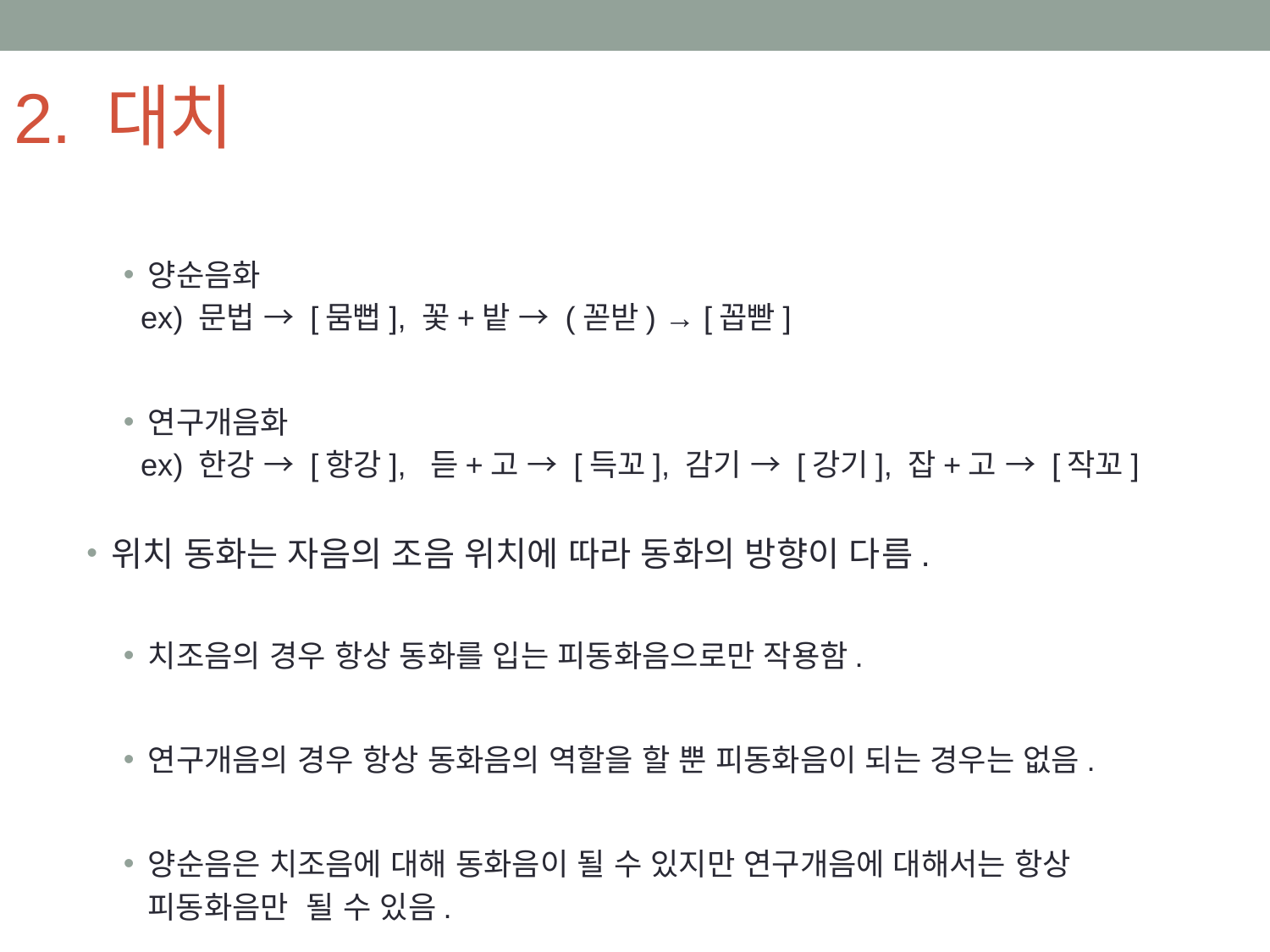

# 2. 대치

양순음화
  ex) 문법 → [뭄뻡], 꽃+밭 → (꼳받) → [꼽빧]

연구개음화
  ex) 한강 → [항강],  듣+고 → [득꼬], 감기 → [강기], 잡+고 → [작꼬]

위치 동화는 자음의 조음 위치에 따라 동화의 방향이 다름.

치조음의 경우 항상 동화를 입는 피동화음으로만 작용함.

연구개음의 경우 항상 동화음의 역할을 할 뿐 피동화음이 되는 경우는 없음.

양순음은 치조음에 대해 동화음이 될 수 있지만 연구개음에 대해서는 항상
  피동화음만  될 수 있음.